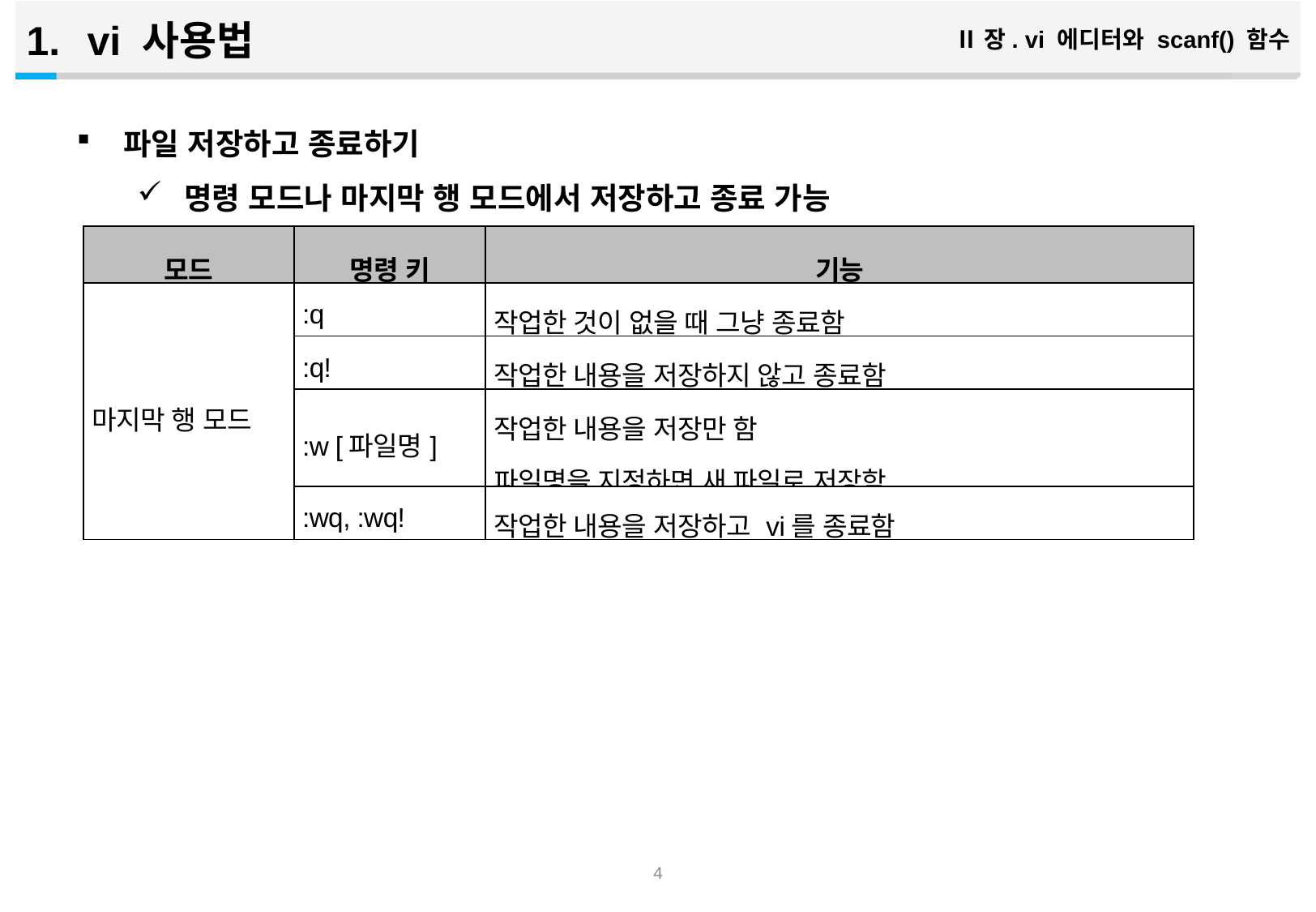

vi 사용법
Ⅱ장. vi 에디터와 scanf() 함수
파일 저장하고 종료하기
명령 모드나 마지막 행 모드에서 저장하고 종료 가능

| 모드 | 명령 키 | 기능 |
| --- | --- | --- |
| 마지막 행 모드 | :q | 작업한 것이 없을 때 그냥 종료함 |
|  | :q! | 작업한 내용을 저장하지 않고 종료함 |
|  | :w [파일명] | 작업한 내용을 저장만 함 파일명을 지정하면 새 파일로 저장함 |
|  | :wq, :wq! | 작업한 내용을 저장하고 vi를 종료함 |
4